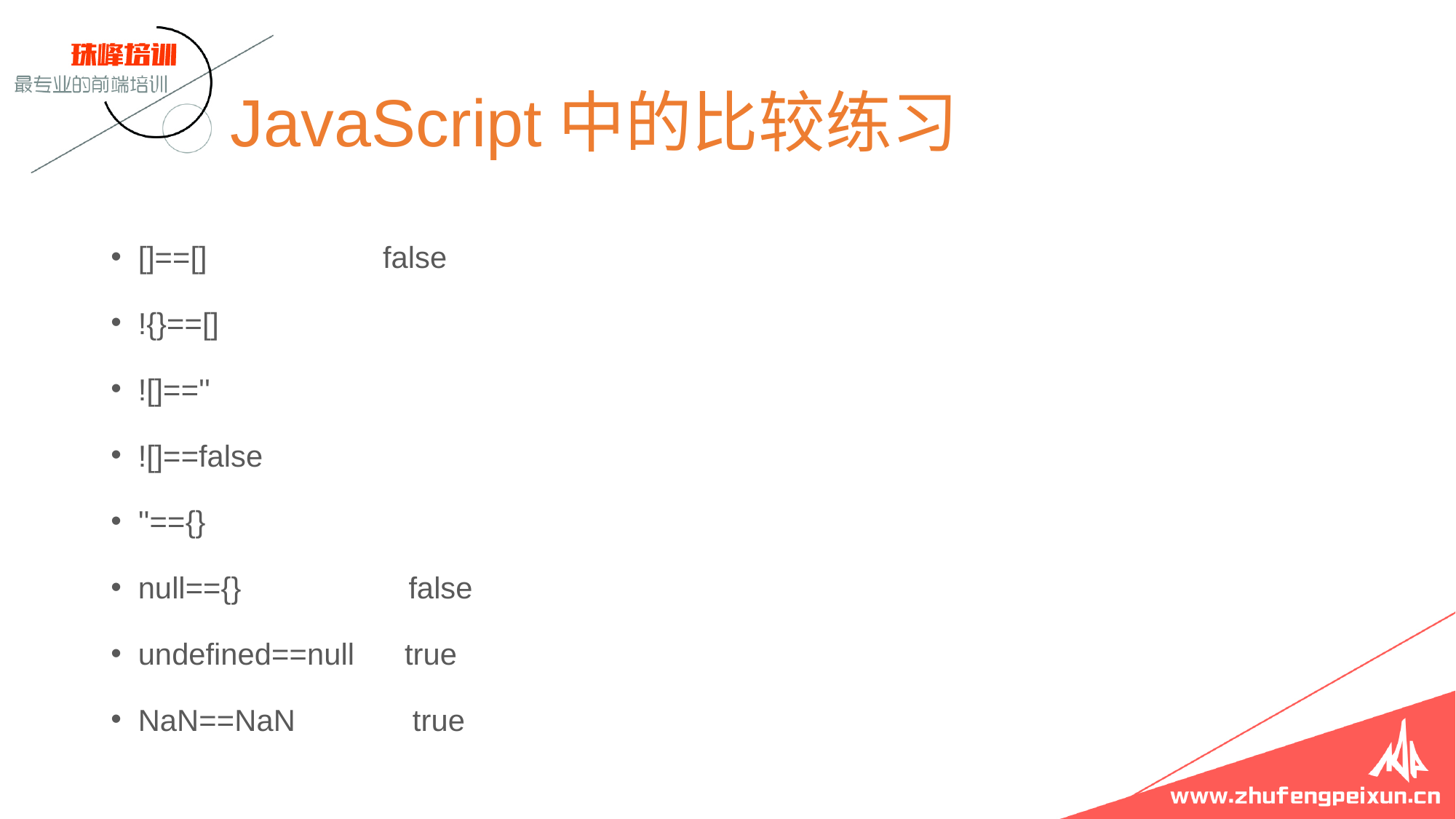

# JavaScript中的比较练习
[]==[]                     false
!{}==[]
![]==''
![]==false
''=={}
null=={}                    false
undefined==null      true
NaN==NaN              true